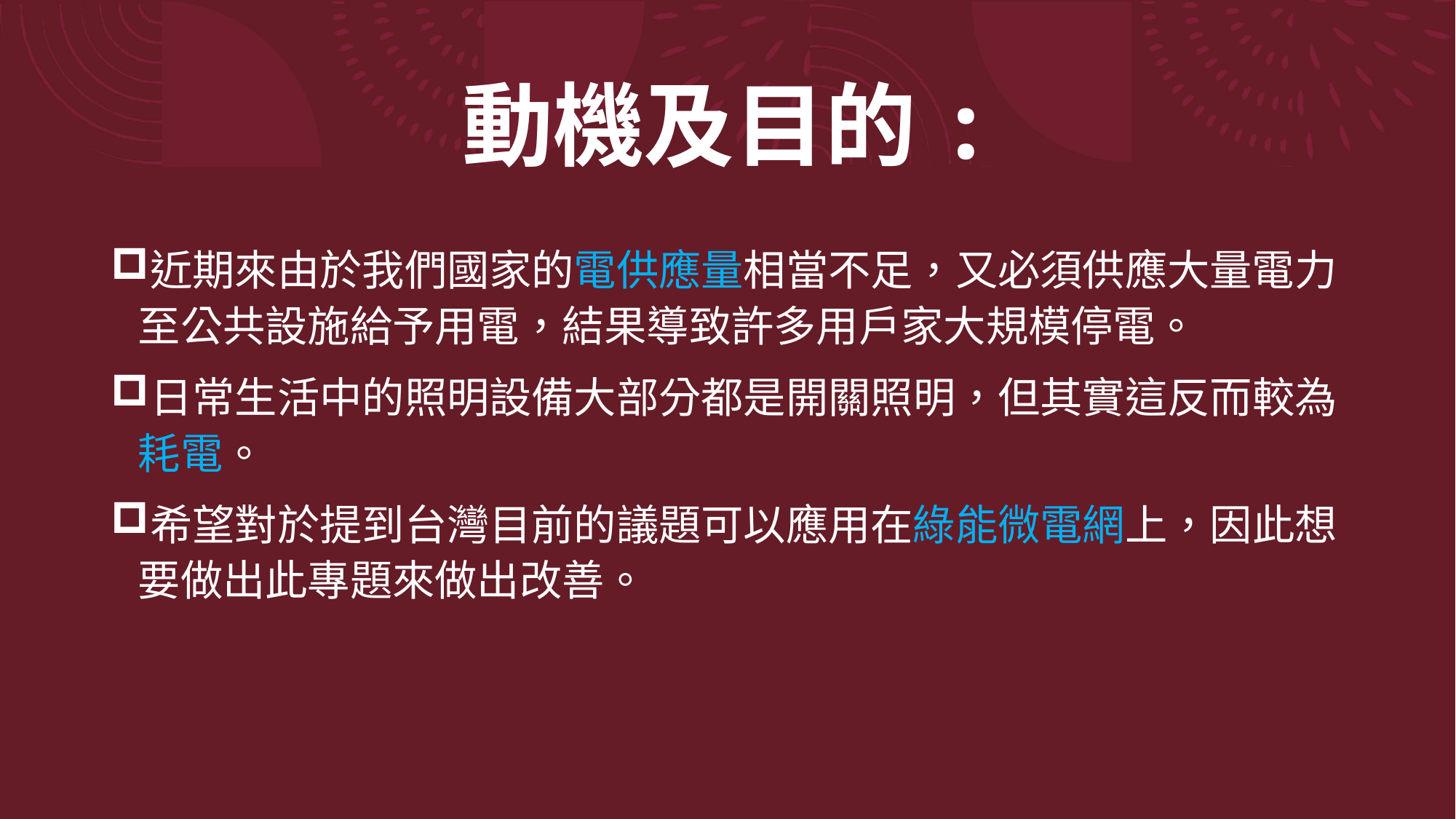

# 動機及目的:
近期來由於我們國家的電供應量相當不足，又必須供應大量電力至公共設施給予用電，結果導致許多用戶家大規模停電。
日常生活中的照明設備大部分都是開關照明，但其實這反而較為耗電。
希望對於提到台灣目前的議題可以應用在綠能微電網上，因此想要做出此專題來做出改善。